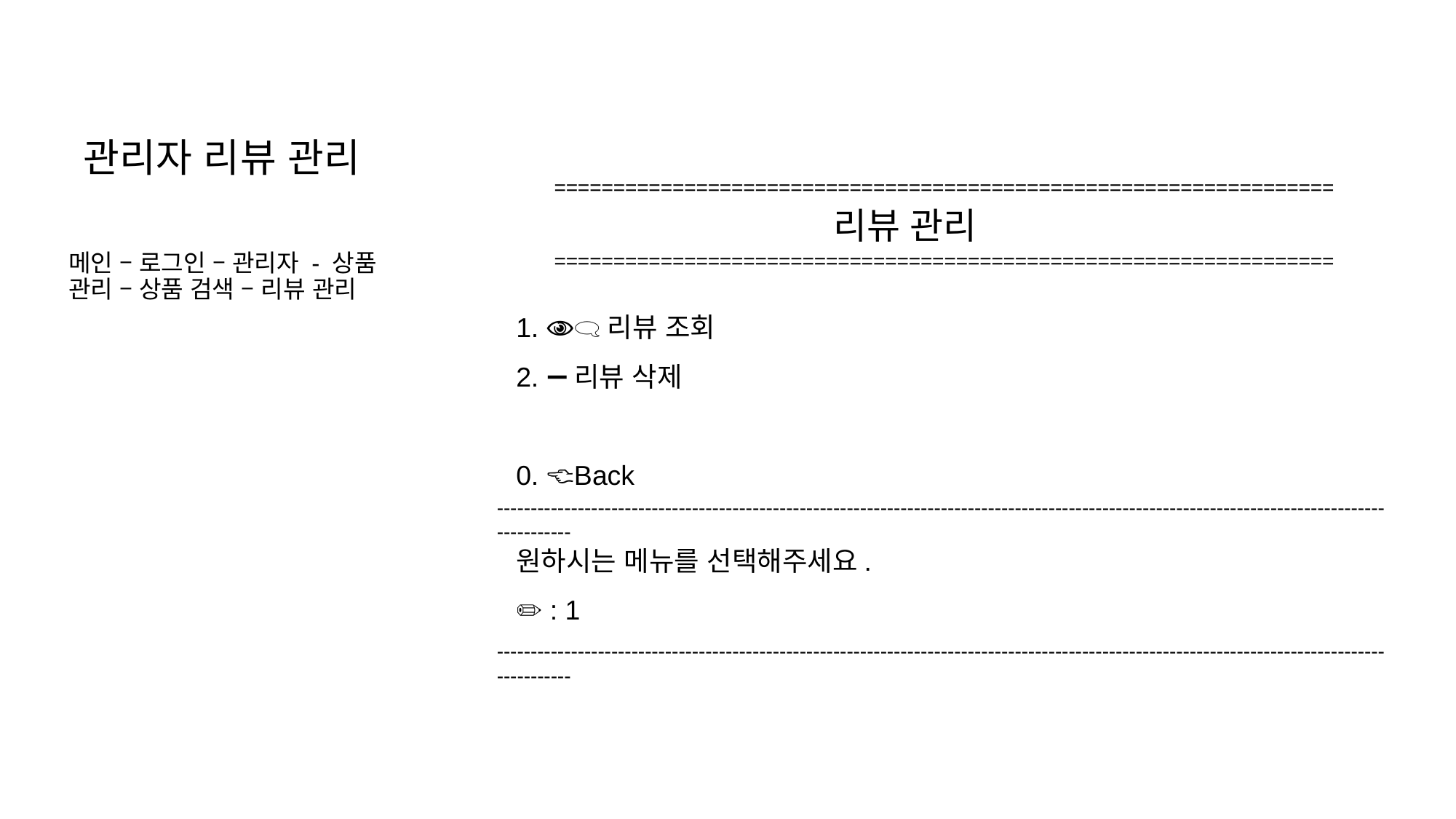

관리자 리뷰 관리
==================================================================
리뷰 관리
==================================================================
메인 – 로그인 – 관리자 - 상품 관리 – 상품 검색 – 리뷰 관리
1. 👁‍🗨리뷰 조회
2. ➖리뷰 삭제
0. 👈Back
-----------------------------------------------------------------------------------------------------------------------------------------------
원하시는 메뉴를 선택해주세요.
✏ : 1
-----------------------------------------------------------------------------------------------------------------------------------------------